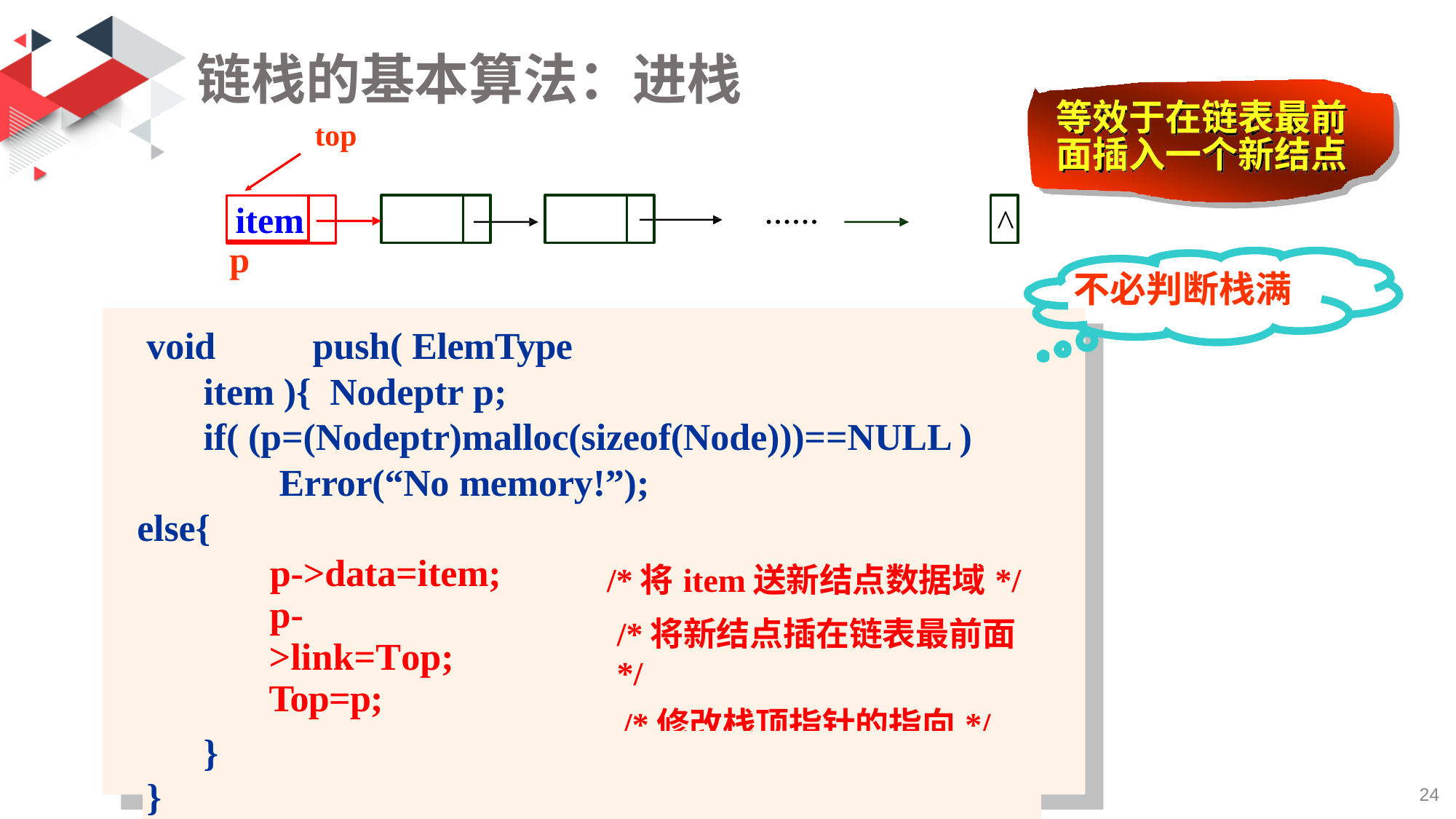

# 链栈的基本算法：进栈
top

等效于在链表最前 面插入一个新结点

......

^
item

p

不必判断栈满

void	push( ElemType item ){  Nodeptr p;
if( (p=(Nodeptr)malloc(sizeof(Node)))==NULL )  Error(“No memory!”);
else{

|  | p->data=item; p->link=Top; Top=p; | /\*将item送新结点数据域\*/ /\*将新结点插在链表最前面\*/ /\*修改栈顶指针的指向\*/ |
| --- | --- | --- |
| } |  |  |
| } |  |  |
24